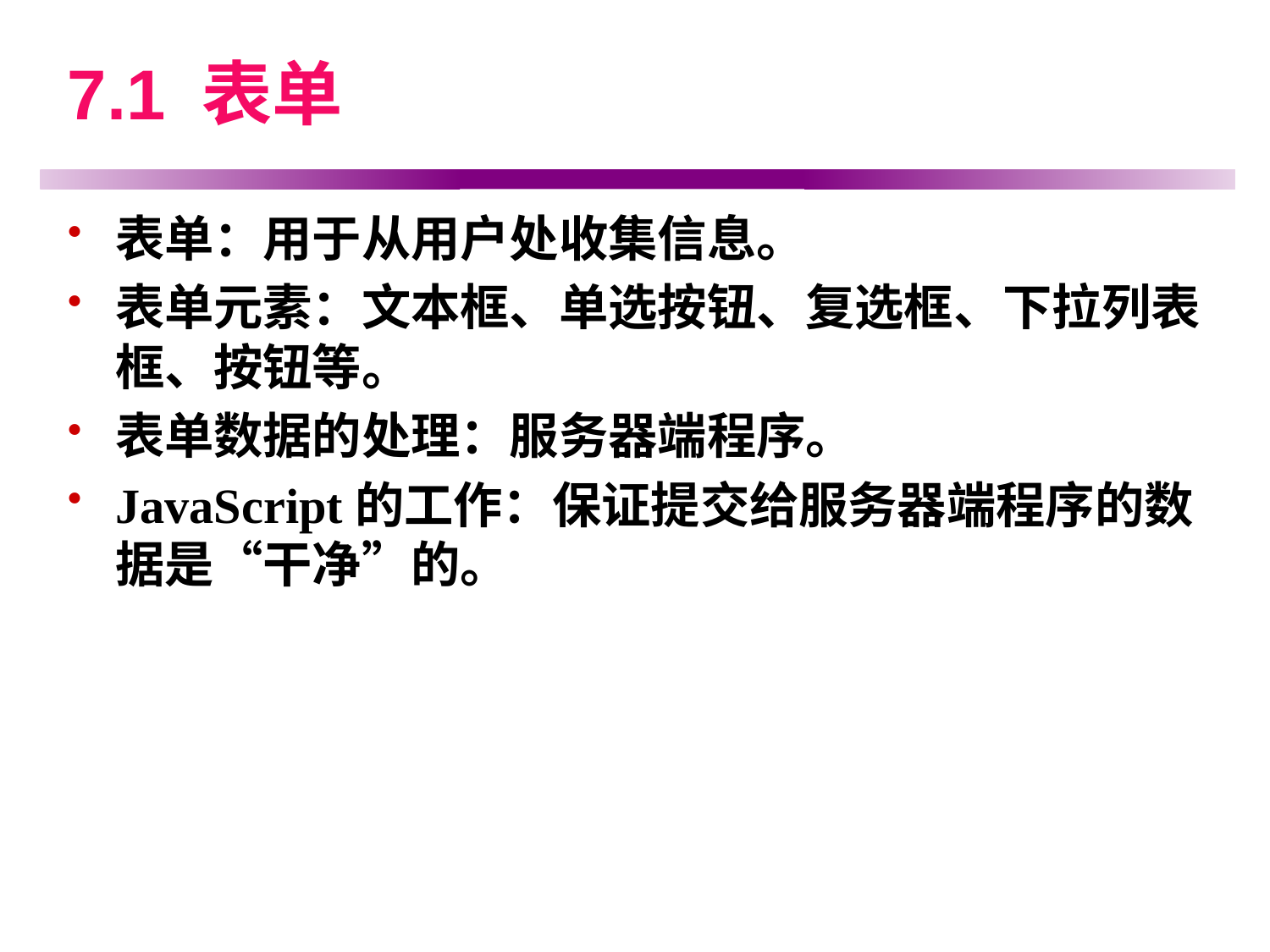

# 7.1 表单
表单：用于从用户处收集信息。
表单元素：文本框、单选按钮、复选框、下拉列表框、按钮等。
表单数据的处理：服务器端程序。
JavaScript的工作：保证提交给服务器端程序的数据是“干净”的。